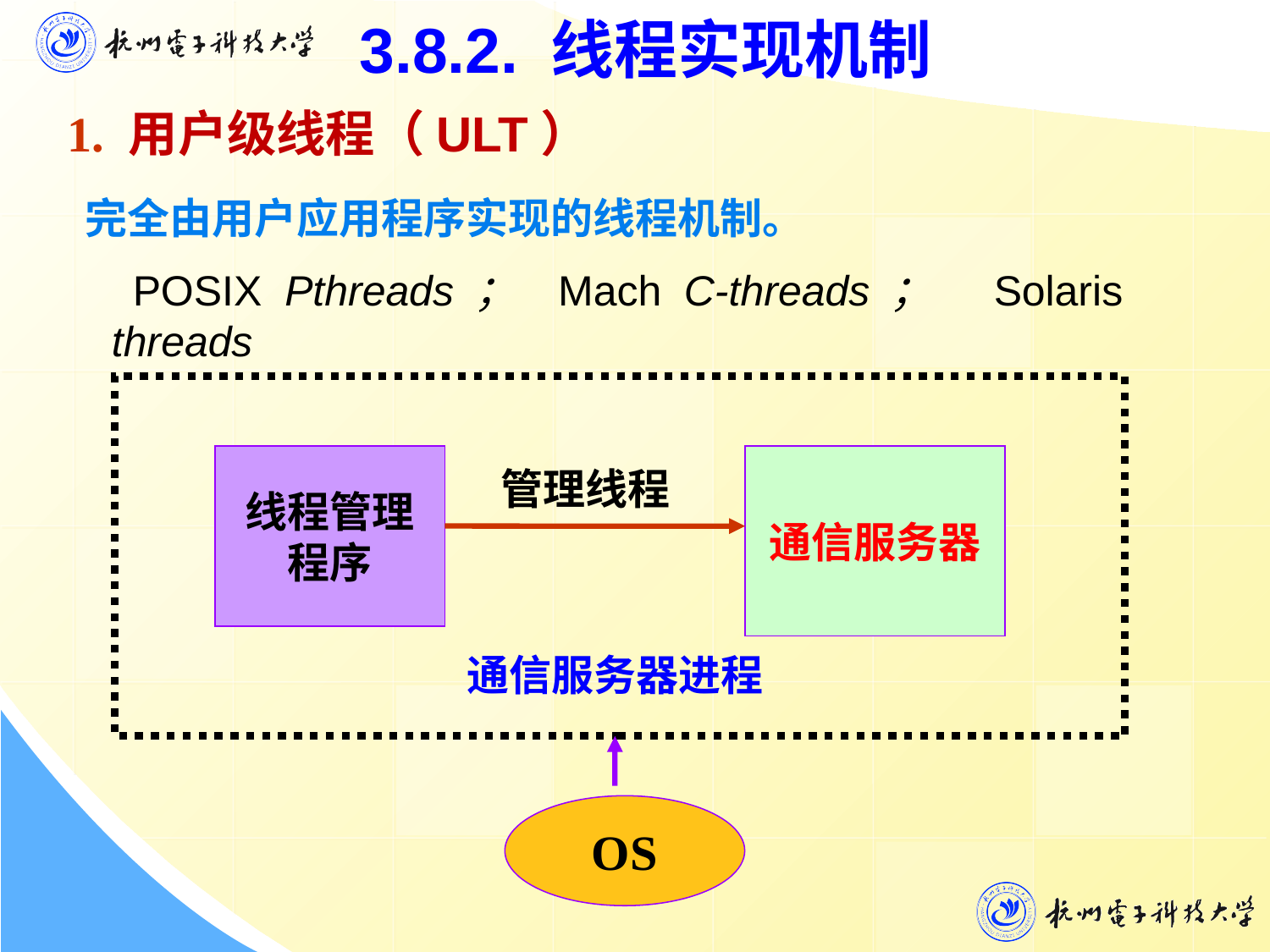

3.8.2. 线程实现机制
1. 用户级线程（ULT）
     完全由用户应用程序实现的线程机制。
     POSIX Pthreads； Mach C-threads；  Solaris threads

线程管理
程序
通信服务器
管理线程

通信服务器进程

OS